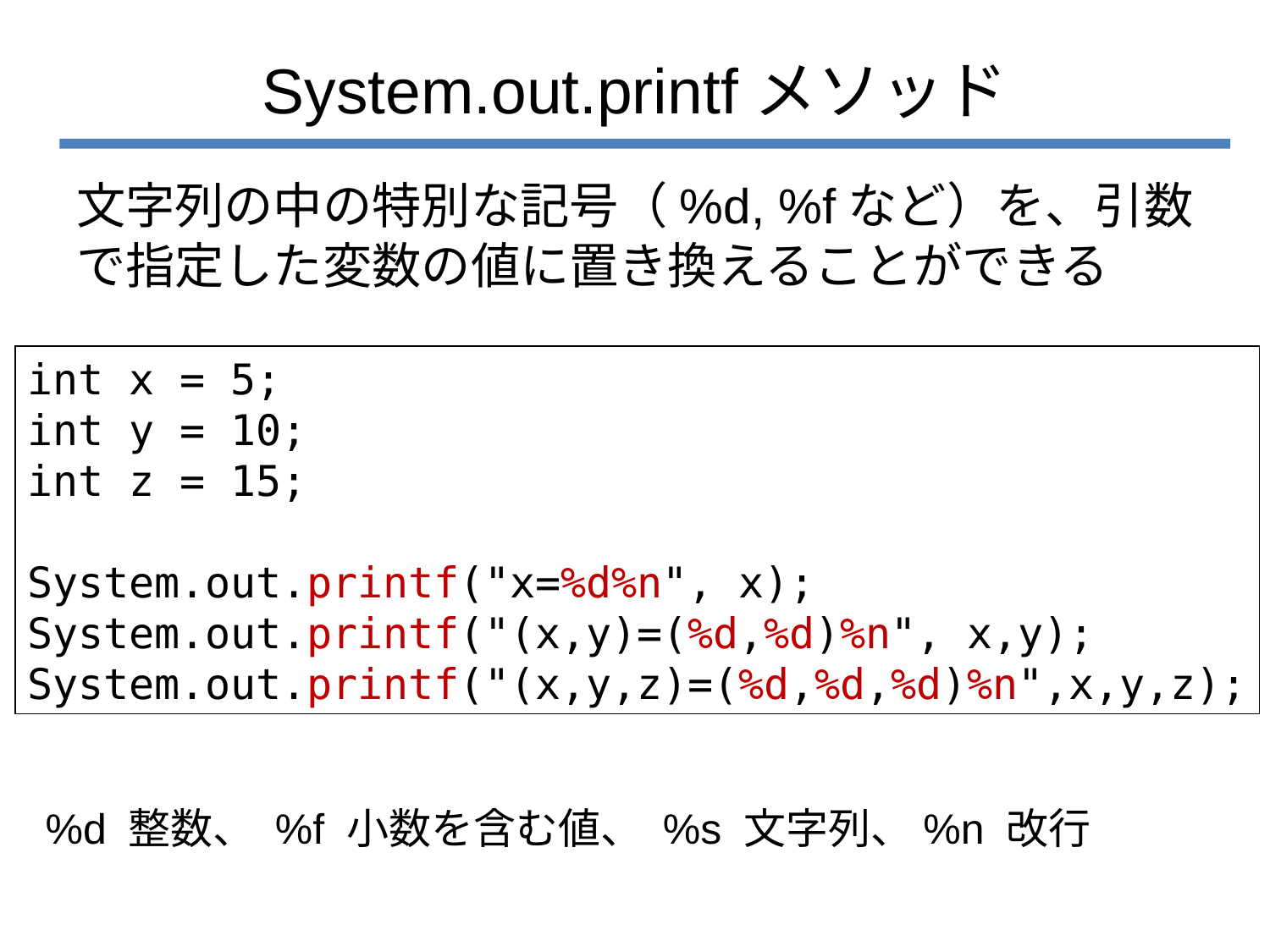

# System.out.printfメソッド
文字列の中の特別な記号（%d, %fなど）を、引数で指定した変数の値に置き換えることができる
int x = 5;
int y = 10;
int z = 15;

System.out.printf("x=%d%n", x);
System.out.printf("(x,y)=(%d,%d)%n", x,y);
System.out.printf("(x,y,z)=(%d,%d,%d)%n",x,y,z);
  %d 整数、 %f 小数を含む値、 %s 文字列、%n 改行